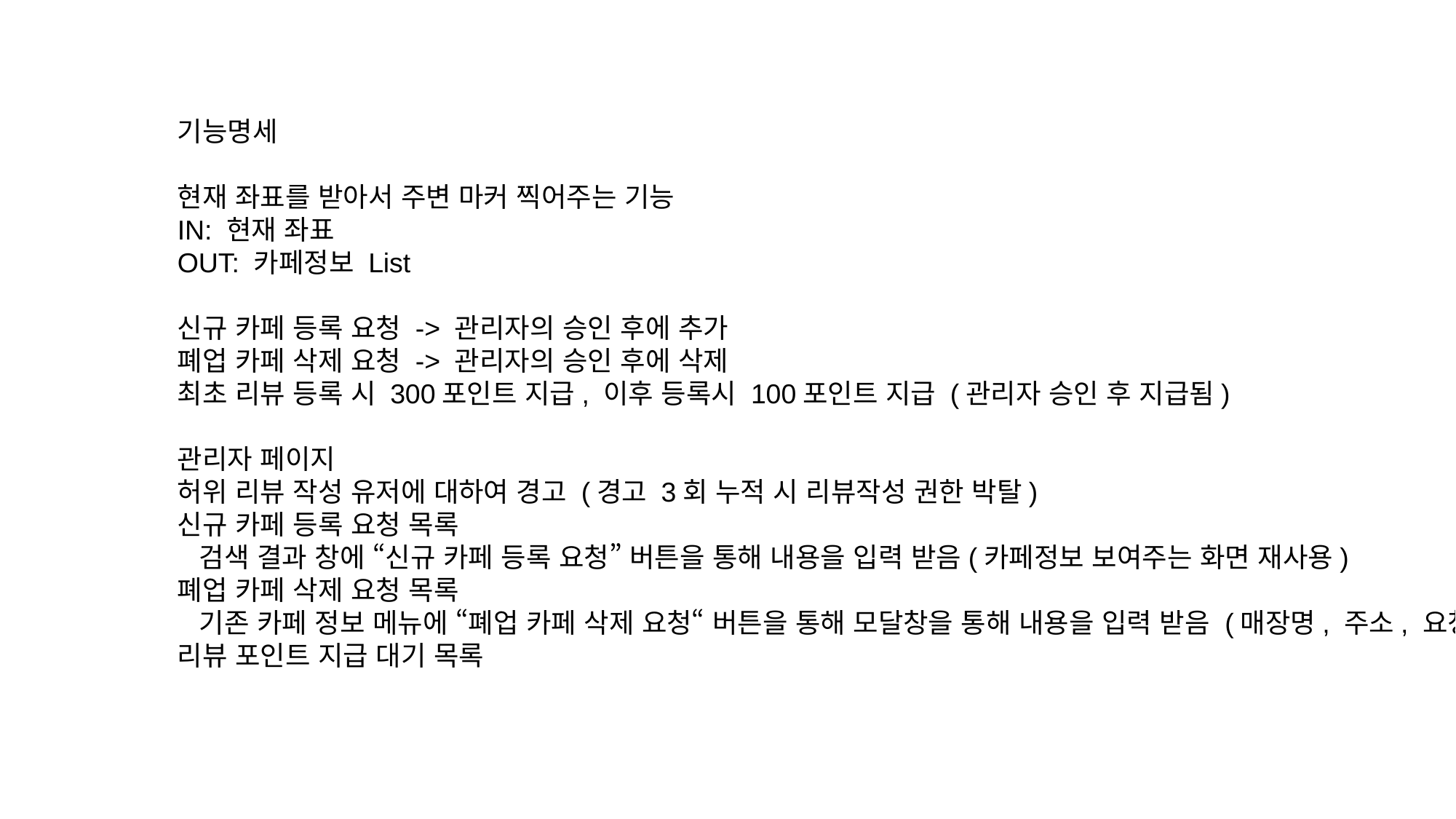

기능명세

현재 좌표를 받아서 주변 마커 찍어주는 기능
IN: 현재 좌표
OUT: 카페정보 List

신규 카페 등록 요청 -> 관리자의 승인 후에 추가
폐업 카페 삭제 요청 -> 관리자의 승인 후에 삭제
최초 리뷰 등록 시 300포인트 지급, 이후 등록시 100포인트 지급 (관리자 승인 후 지급됨)

관리자 페이지
허위 리뷰 작성 유저에 대하여 경고 (경고 3회 누적 시 리뷰작성 권한 박탈)
신규 카페 등록 요청 목록
  검색 결과 창에 “신규 카페 등록 요청” 버튼을 통해 내용을 입력 받음(카페정보 보여주는 화면 재사용)
폐업 카페 삭제 요청 목록
  기존 카페 정보 메뉴에 “폐업 카페 삭제 요청“ 버튼을 통해 모달창을 통해 내용을 입력 받음 (매장명, 주소, 요청일시, 내용)
리뷰 포인트 지급 대기 목록